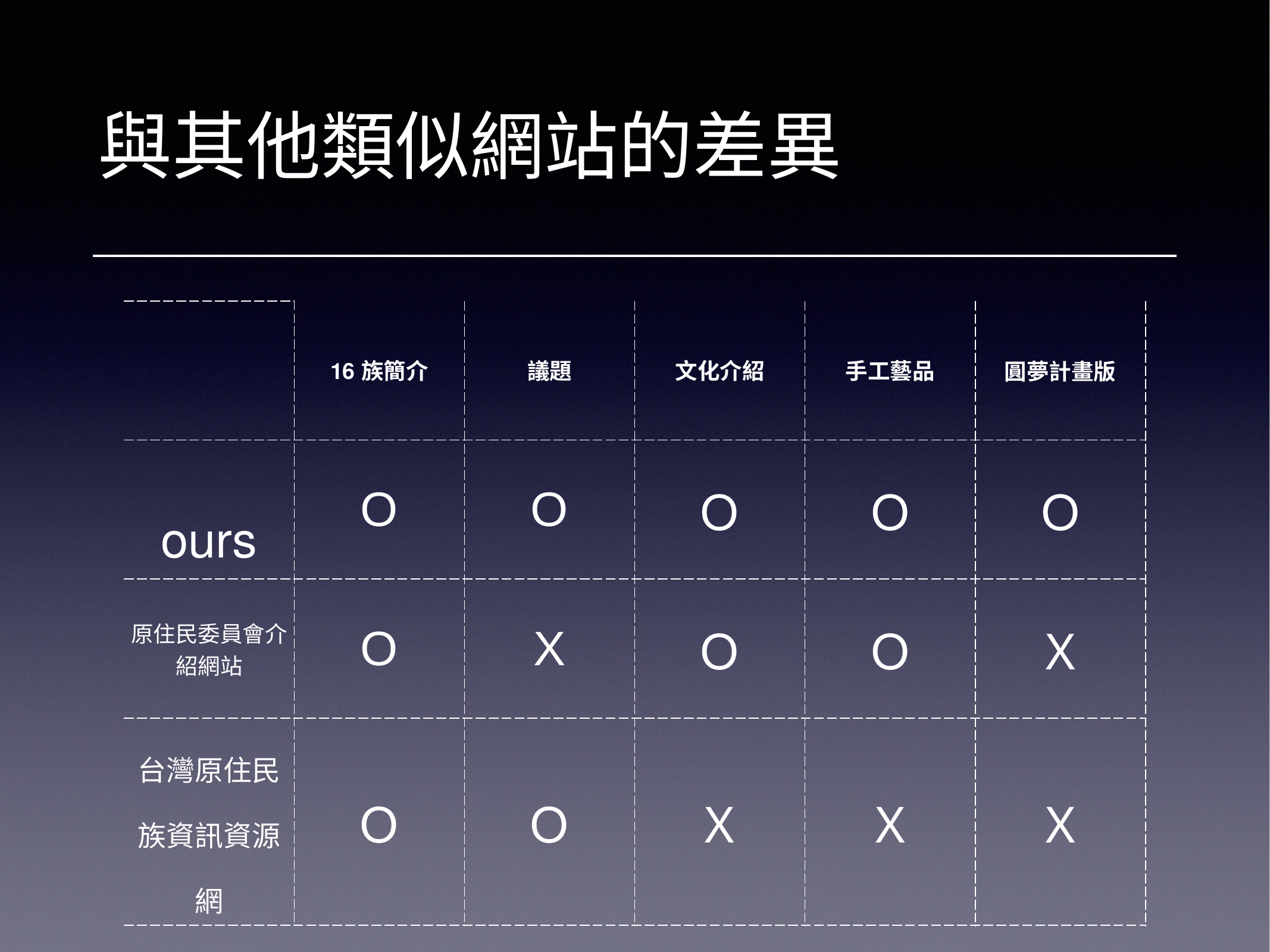

# 與其他類似網站的差異

|  | 16族簡介 | 議題 | 文化介紹 | 手工藝品 | 圓夢計畫版 |
| --- | --- | --- | --- | --- | --- |
| ours | O | O | Ｏ | Ｏ | Ｏ |
| 原住民委員會介紹網站 | O | X | Ｏ | Ｏ | Ｘ |
| 台灣原住民族資訊資源網 | Ｏ | Ｏ | Ｘ | Ｘ | Ｘ |